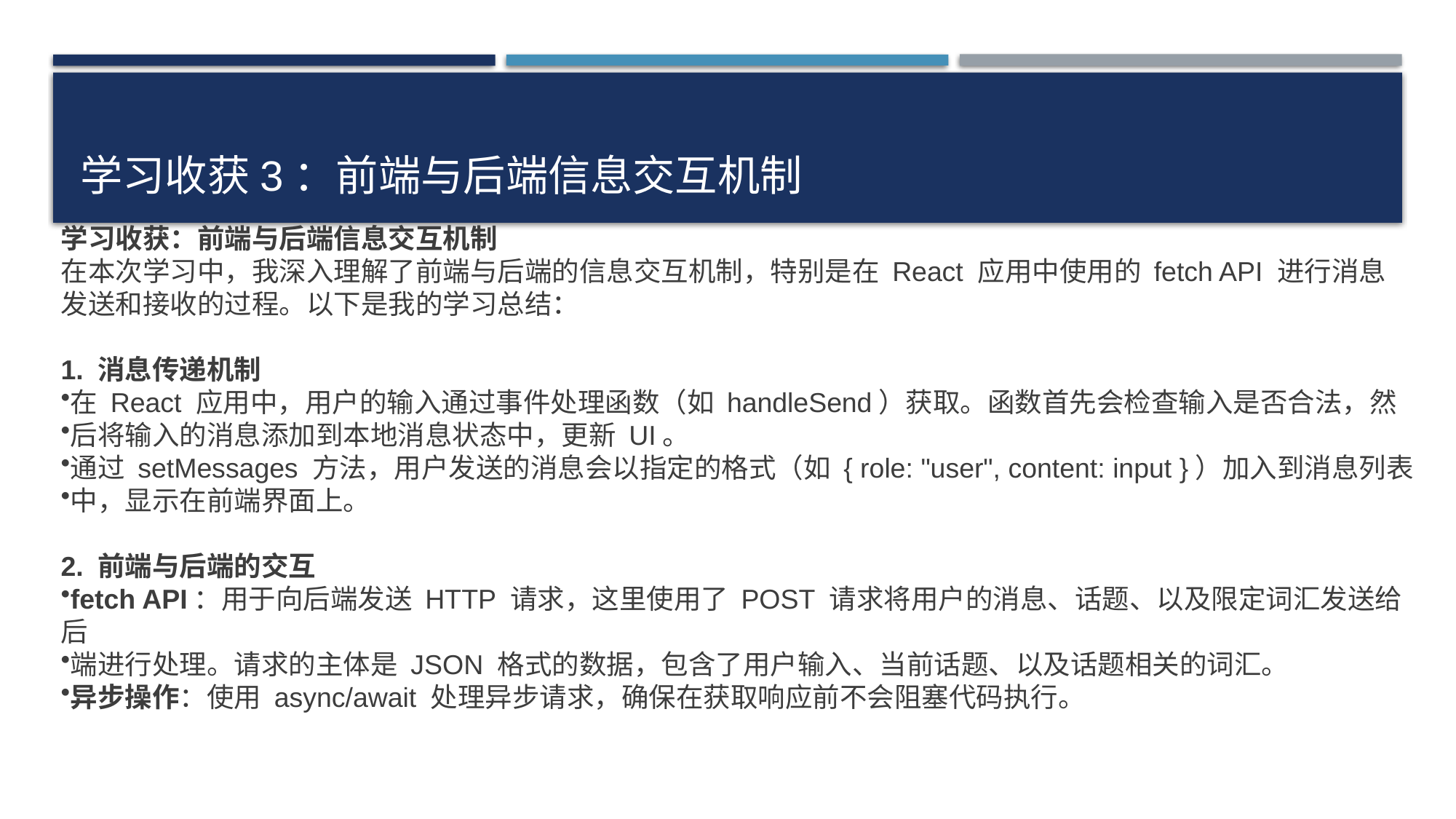

# 学习收获3：前端与后端信息交互机制
学习收获：前端与后端信息交互机制
在本次学习中，我深入理解了前端与后端的信息交互机制，特别是在 React 应用中使用的 fetch API 进行消息
发送和接收的过程。以下是我的学习总结：

1. 消息传递机制
在 React 应用中，用户的输入通过事件处理函数（如 handleSend）获取。函数首先会检查输入是否合法，然
后将输入的消息添加到本地消息状态中，更新 UI。
通过 setMessages 方法，用户发送的消息会以指定的格式（如 { role: "user", content: input }）加入到消息列表
中，显示在前端界面上。

2. 前端与后端的交互
fetch API：用于向后端发送 HTTP 请求，这里使用了 POST 请求将用户的消息、话题、以及限定词汇发送给后
端进行处理。请求的主体是 JSON 格式的数据，包含了用户输入、当前话题、以及话题相关的词汇。
异步操作：使用 async/await 处理异步请求，确保在获取响应前不会阻塞代码执行。